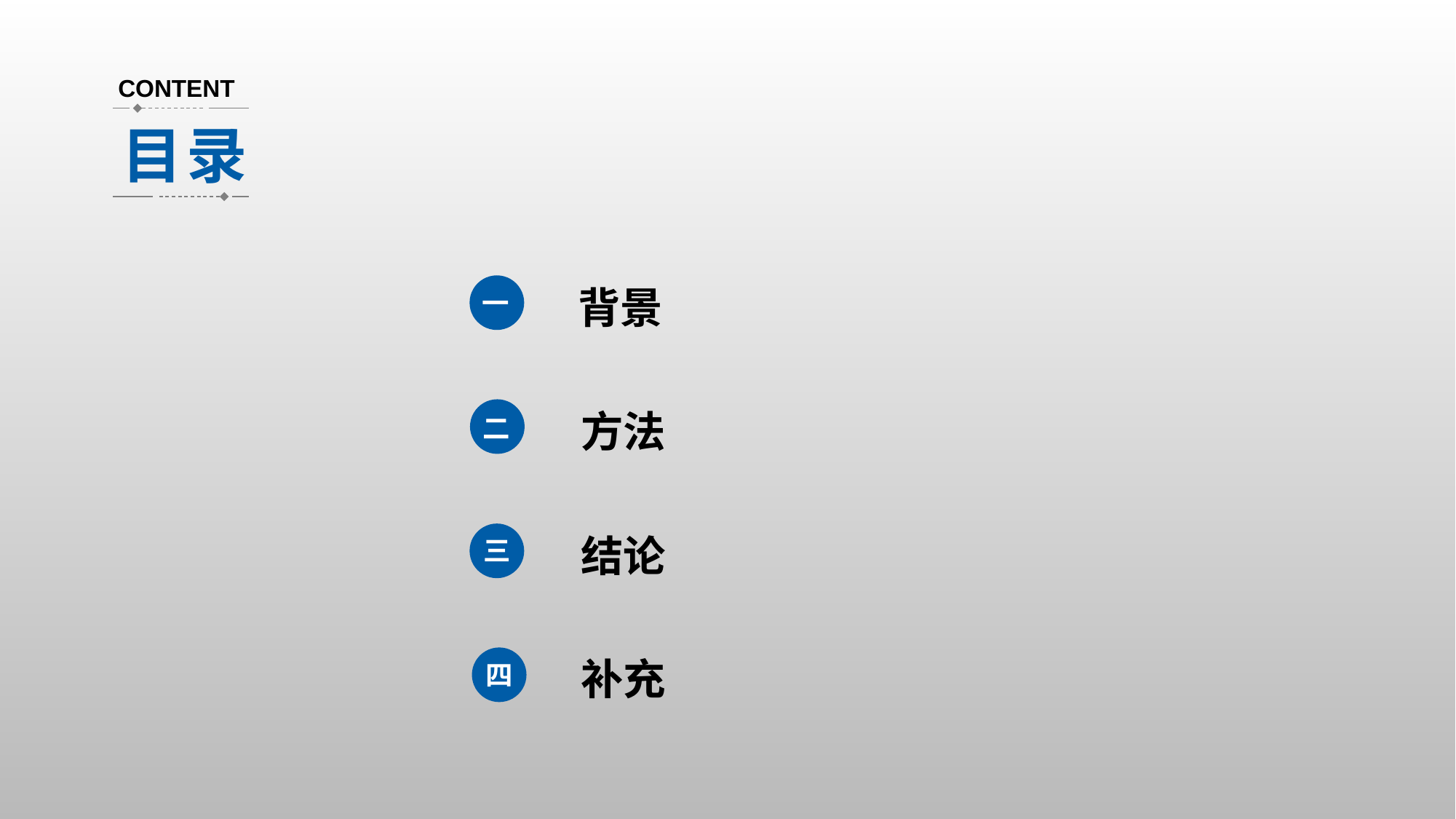

行业PPT模板http://www.1ppt.com/hangye/
CONTENT
目录

一
背景

二
方法
结论

三
补充

四